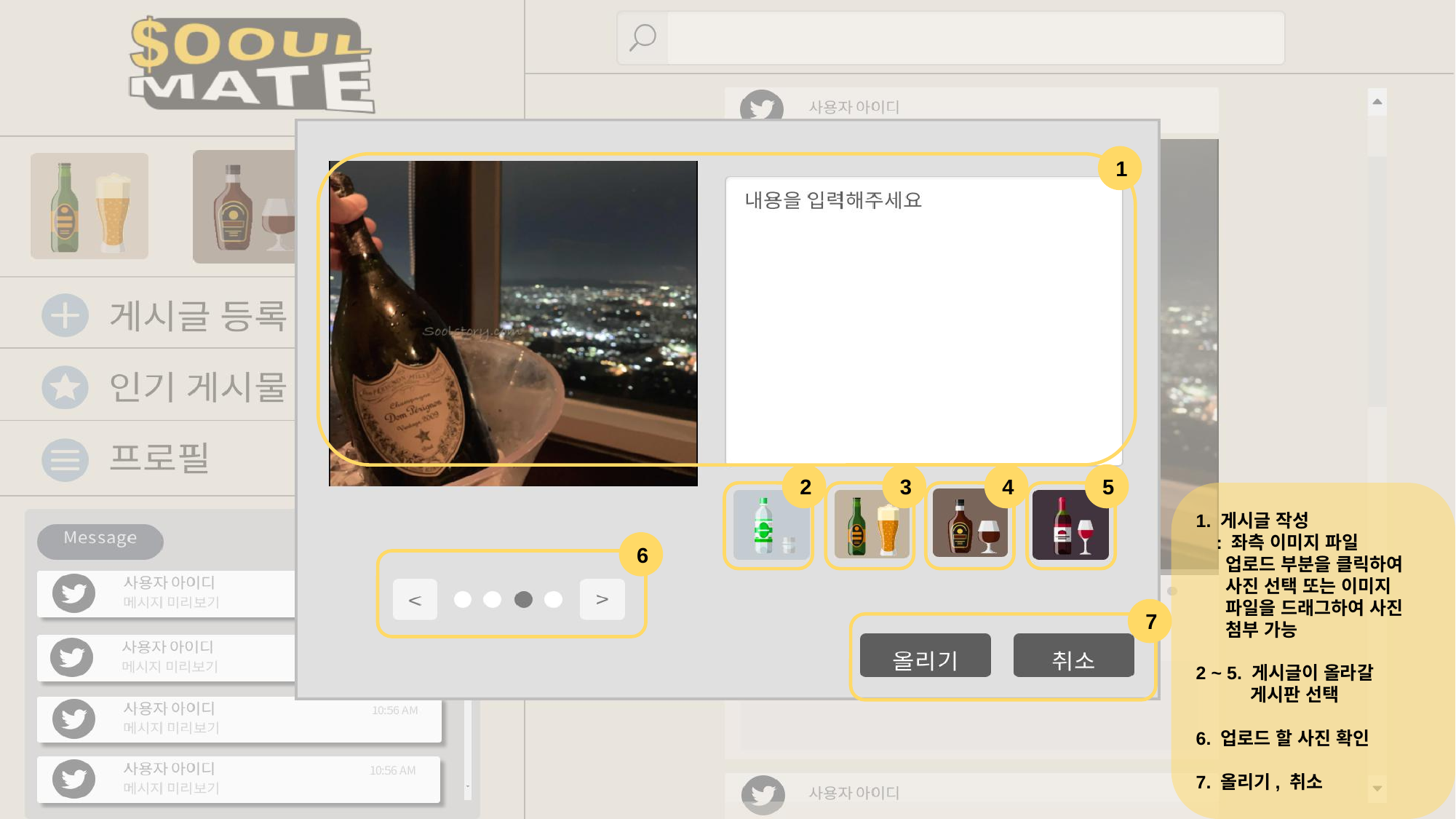

1

2
3
4
5

1. 게시글 작성
    : 좌측 이미지 파일
     업로드 부분을 클릭하여
     사진 선택 또는 이미지
     파일을 드래그하여 사진
     첨부 가능

2 ~ 5. 게시글이 올라갈
게시판 선택

6. 업로드 할 사진 확인

7. 올리기, 취소
6

7